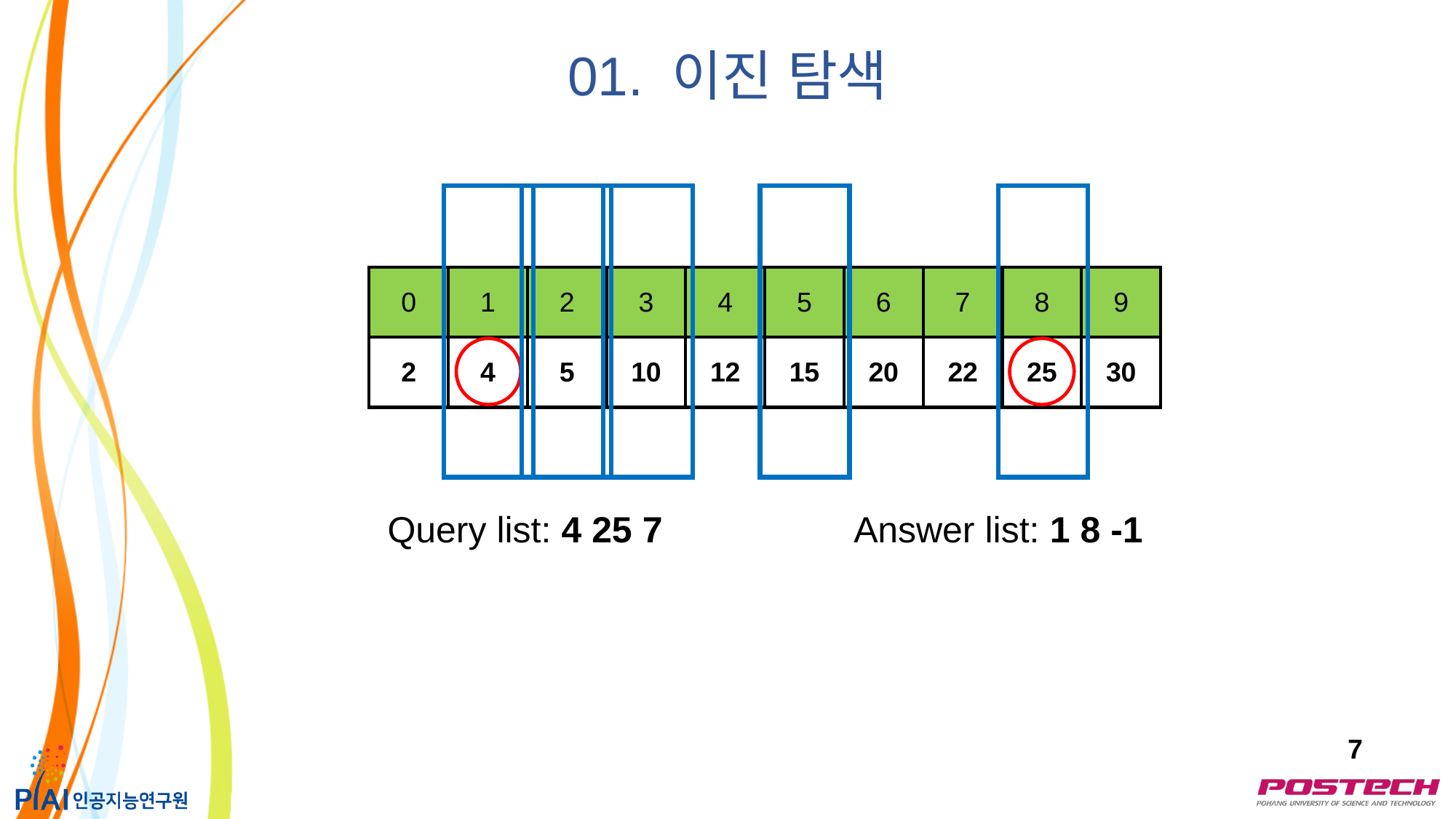

01. 이진 탐색

| 0 | 1 | 2 | 3 | 4 | 5 | 6 | 7 | 8 | 9 |
| --- | --- | --- | --- | --- | --- | --- | --- | --- | --- |
| 2 | 4 | 5 | 10 | 12 | 15 | 20 | 22 | 25 | 30 |

Query list: 4 25 7
Answer list: 1 8 -1